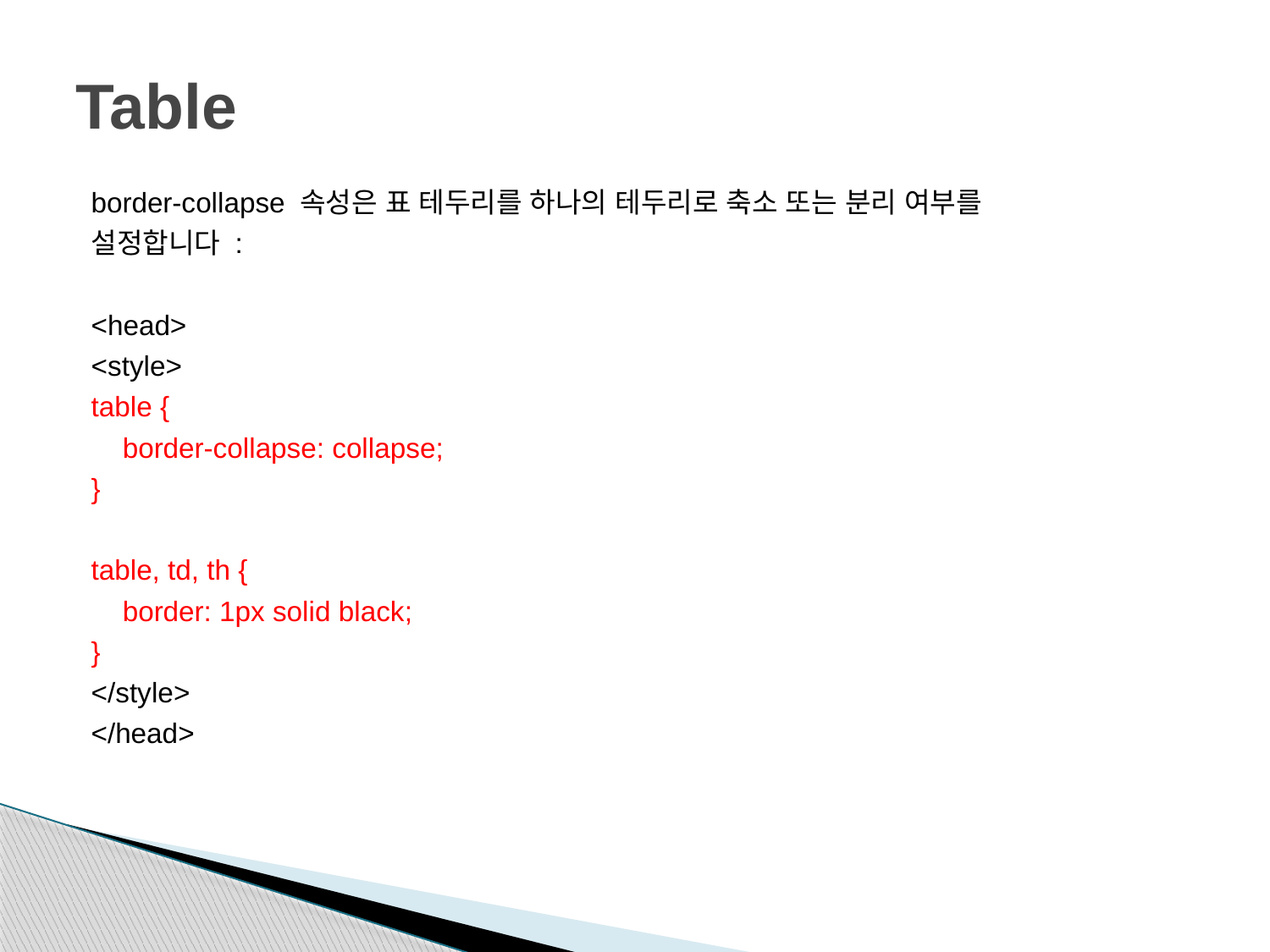

# Table
border-collapse 속성은 표 테두리를 하나의 테두리로 축소 또는 분리 여부를
설정합니다 :

<head>
<style>
table {
    border-collapse: collapse;
}

table, td, th {
    border: 1px solid black;
}
</style>
</head>